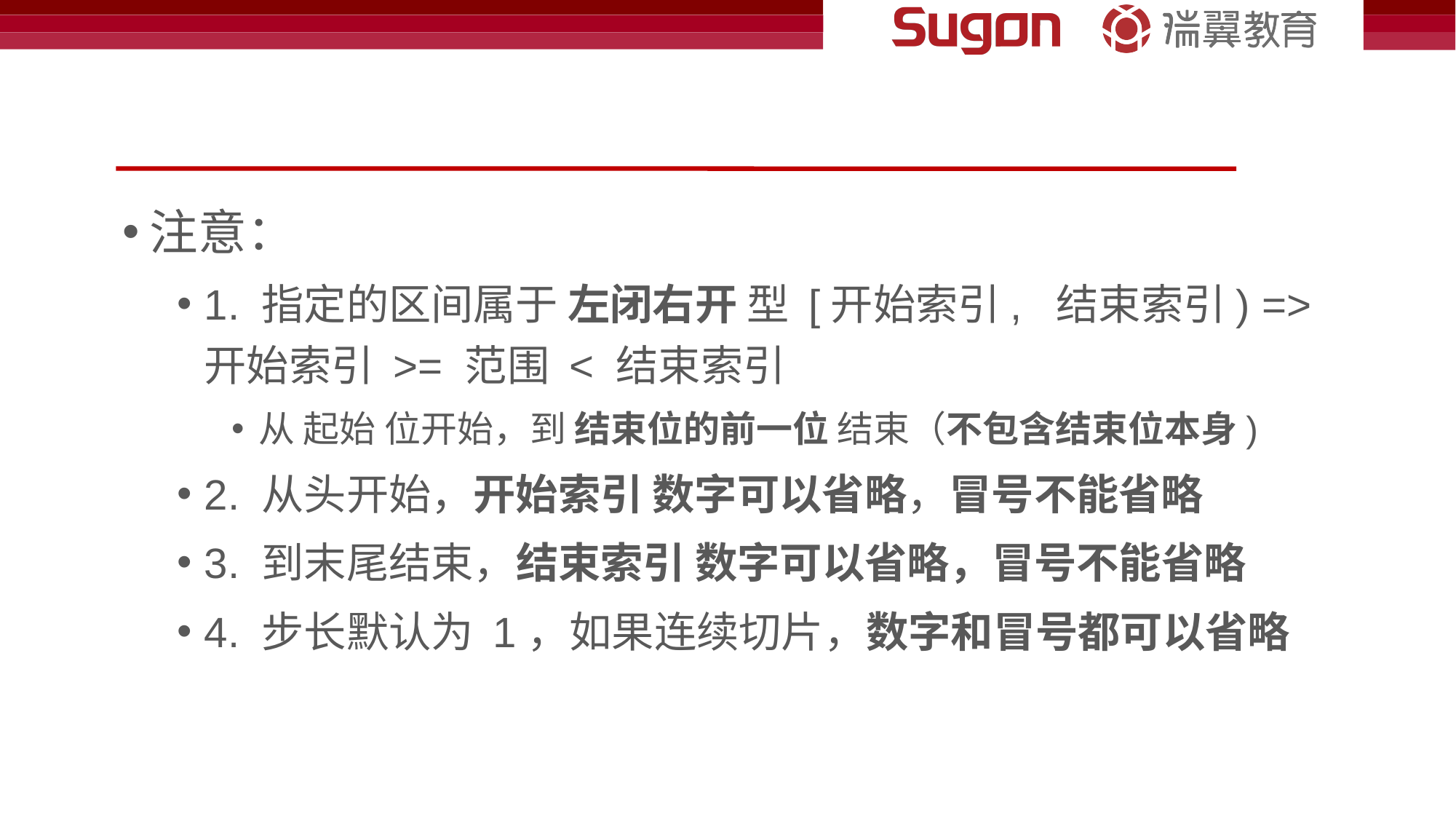

#
注意：
1. 指定的区间属于 左闭右开 型 [开始索引,  结束索引) => 开始索引 >= 范围 < 结束索引
从 起始 位开始，到 结束位的前一位 结束（不包含结束位本身)
2. 从头开始，开始索引 数字可以省略，冒号不能省略
3. 到末尾结束，结束索引 数字可以省略，冒号不能省略
4. 步长默认为 1，如果连续切片，数字和冒号都可以省略